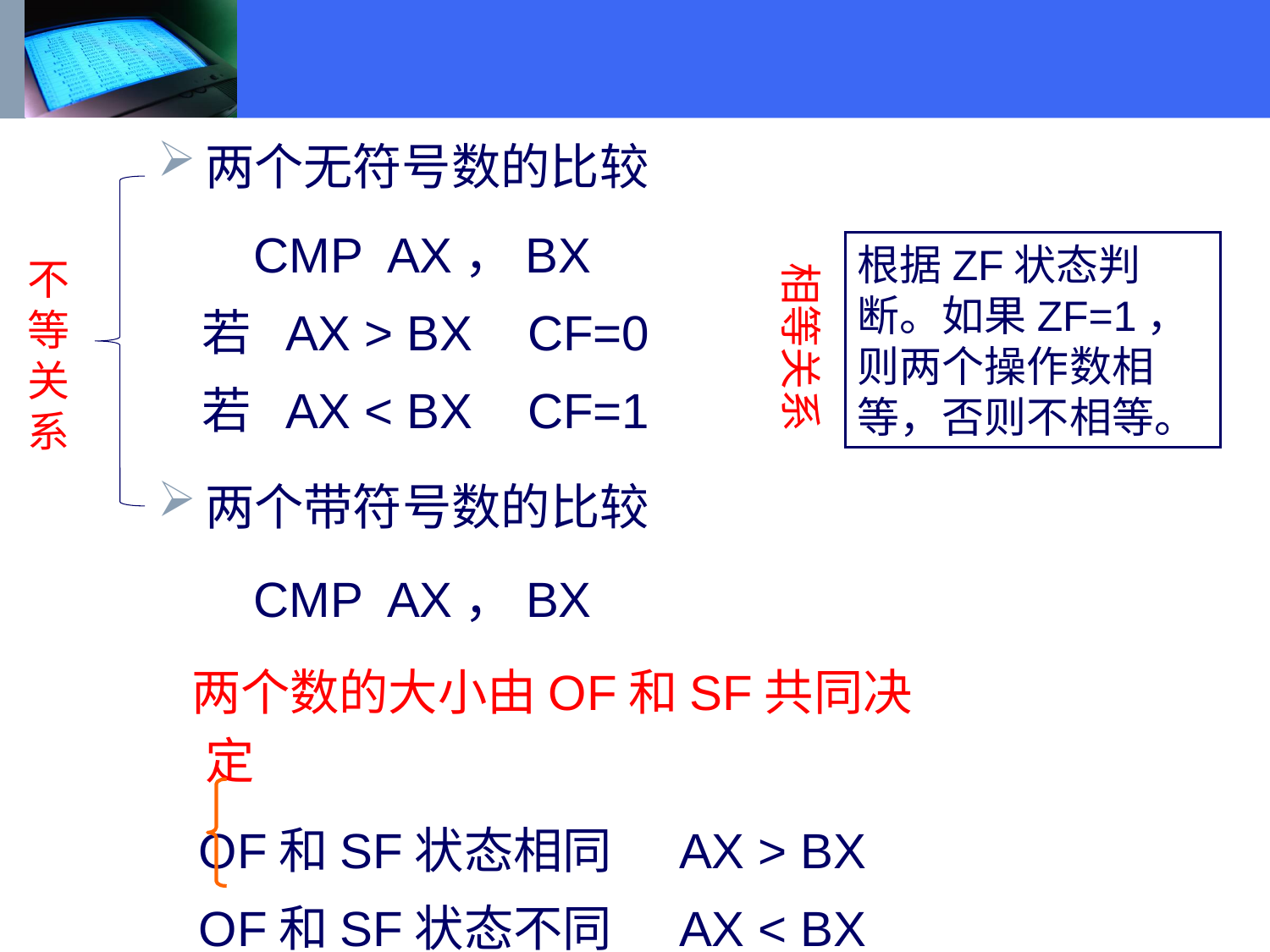

两个无符号数的比较
       CMP  AX，BX
   若  AX > BX    CF=0
   若  AX < BX    CF=1

根据ZF状态判断。如果ZF=1，则两个操作数相等，否则不相等。
不等关系
相等关系
两个带符号数的比较
       CMP  AX，BX
  两个数的大小由OF和SF共同决定
   OF和SF状态相同     AX > BX
   OF和SF状态不同     AX < BX